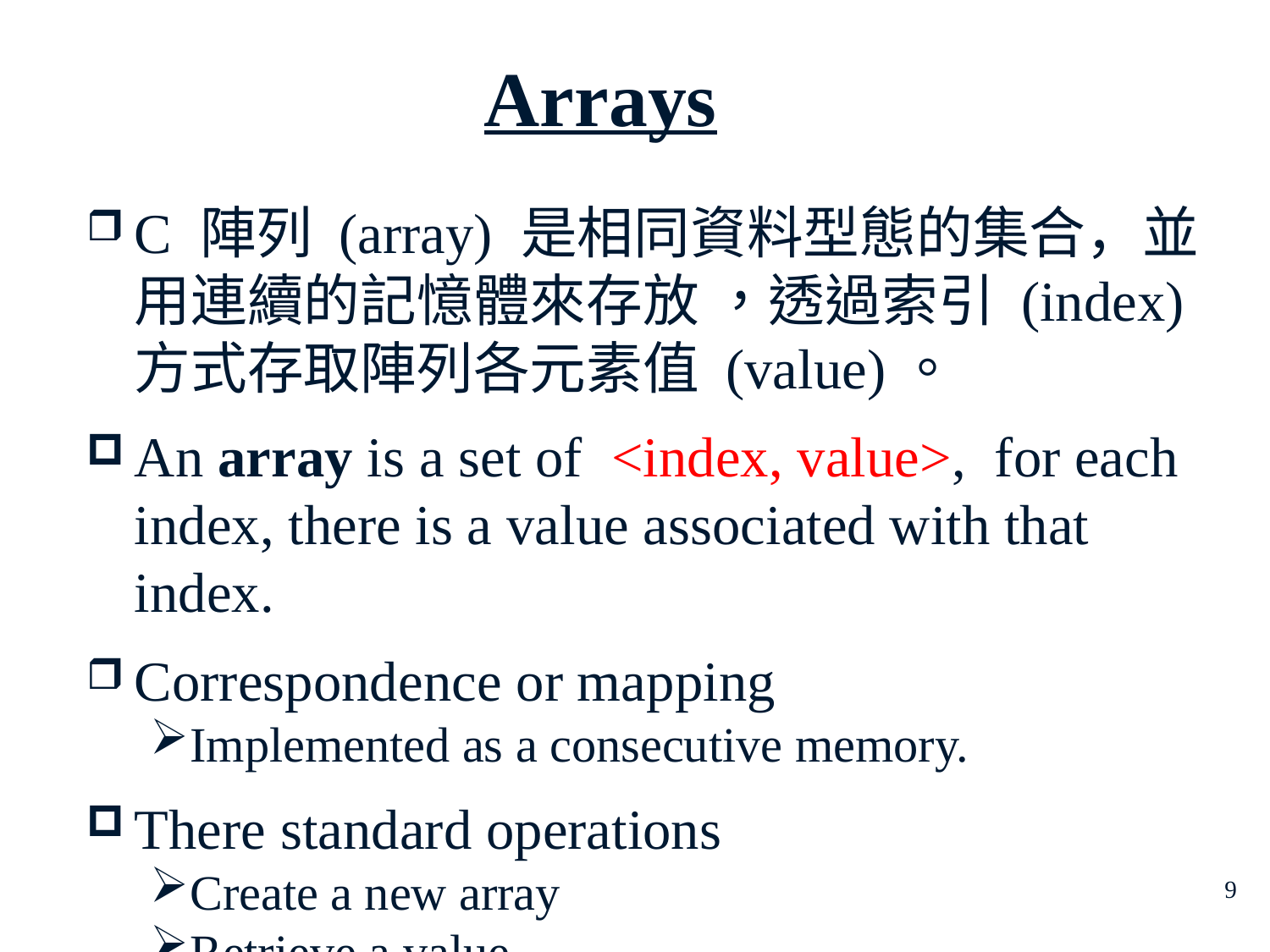

# Arrays
C 陣列 (array) 是相同資料型態的集合，並用連續的記憶體來存放 ，透過索引 (index) 方式存取陣列各元素值 (value)。
An array is a set of  <index, value>,  for each index, there is a value associated with that index.
Correspondence or mapping
Implemented as a consecutive memory.
There standard operations
Create a new array
Retrieve a value
Store a value
9